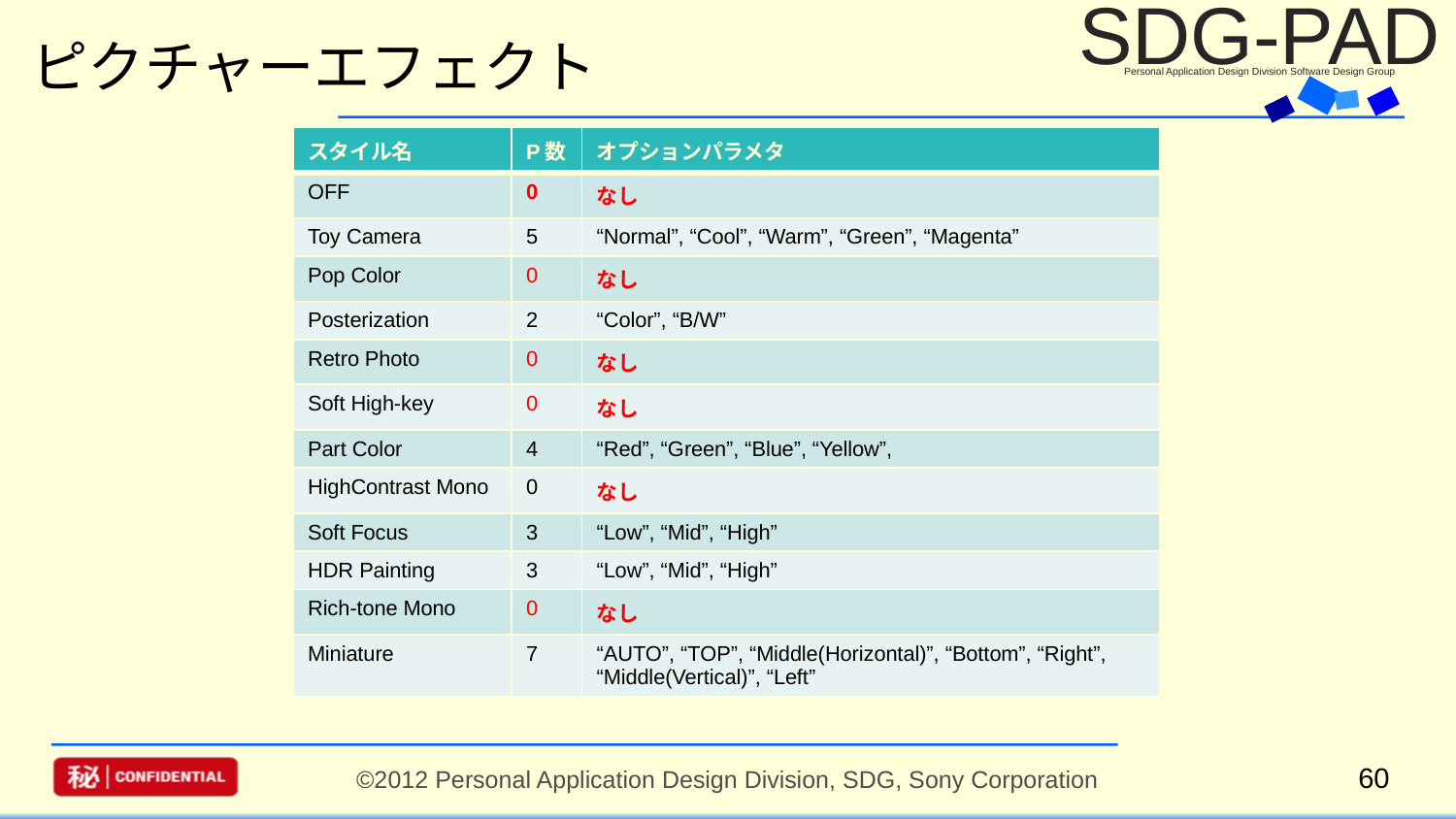

# ピクチャーエフェクト
| スタイル名 | P数 | オプションパラメタ |
| --- | --- | --- |
| OFF | 0 | なし |
| Toy Camera | 5 | “Normal”, “Cool”, “Warm”, “Green”, “Magenta” |
| Pop Color | 0 | なし |
| Posterization | 2 | “Color”, “B/W” |
| Retro Photo | 0 | なし |
| Soft High-key | 0 | なし |
| Part Color | 4 | “Red”, “Green”, “Blue”, “Yellow”, |
| HighContrast Mono | 0 | なし |
| Soft Focus | 3 | “Low”, “Mid”, “High” |
| HDR Painting | 3 | “Low”, “Mid”, “High” |
| Rich-tone Mono | 0 | なし |
| Miniature | 7 | “AUTO”, “TOP”, “Middle(Horizontal)”, “Bottom”, “Right”, “Middle(Vertical)”, “Left” |
60
©2012 Personal Application Design Division, SDG, Sony Corporation